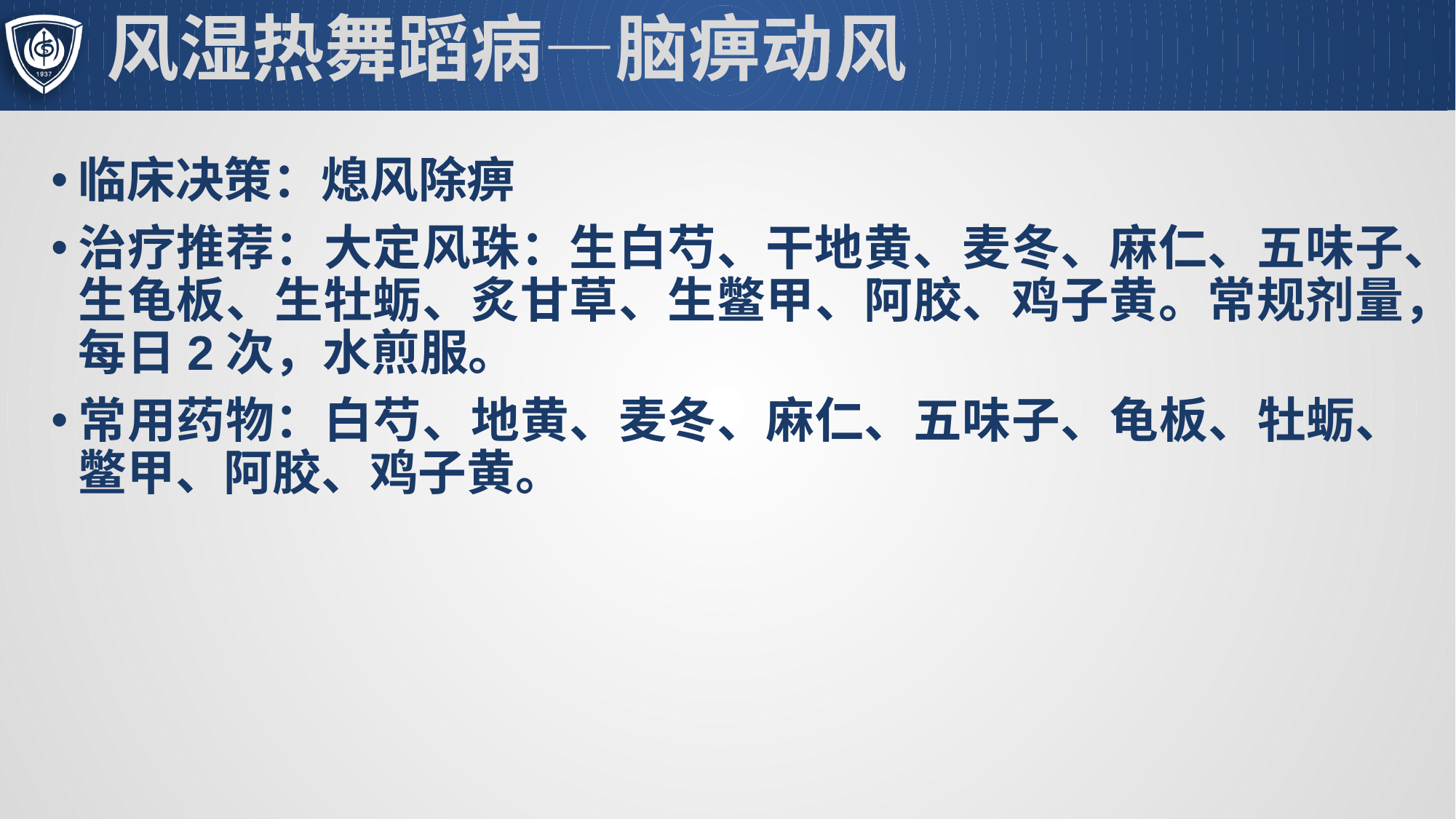

# 风湿热舞蹈病—脑痹动风
临床决策：熄风除痹
治疗推荐：大定风珠：生白芍、干地黄、麦冬、麻仁、五味子、生龟板、生牡蛎、炙甘草、生鳖甲、阿胶、鸡子黄。常规剂量，每日2次，水煎服。
常用药物：白芍、地黄、麦冬、麻仁、五味子、龟板、牡蛎、鳖甲、阿胶、鸡子黄。